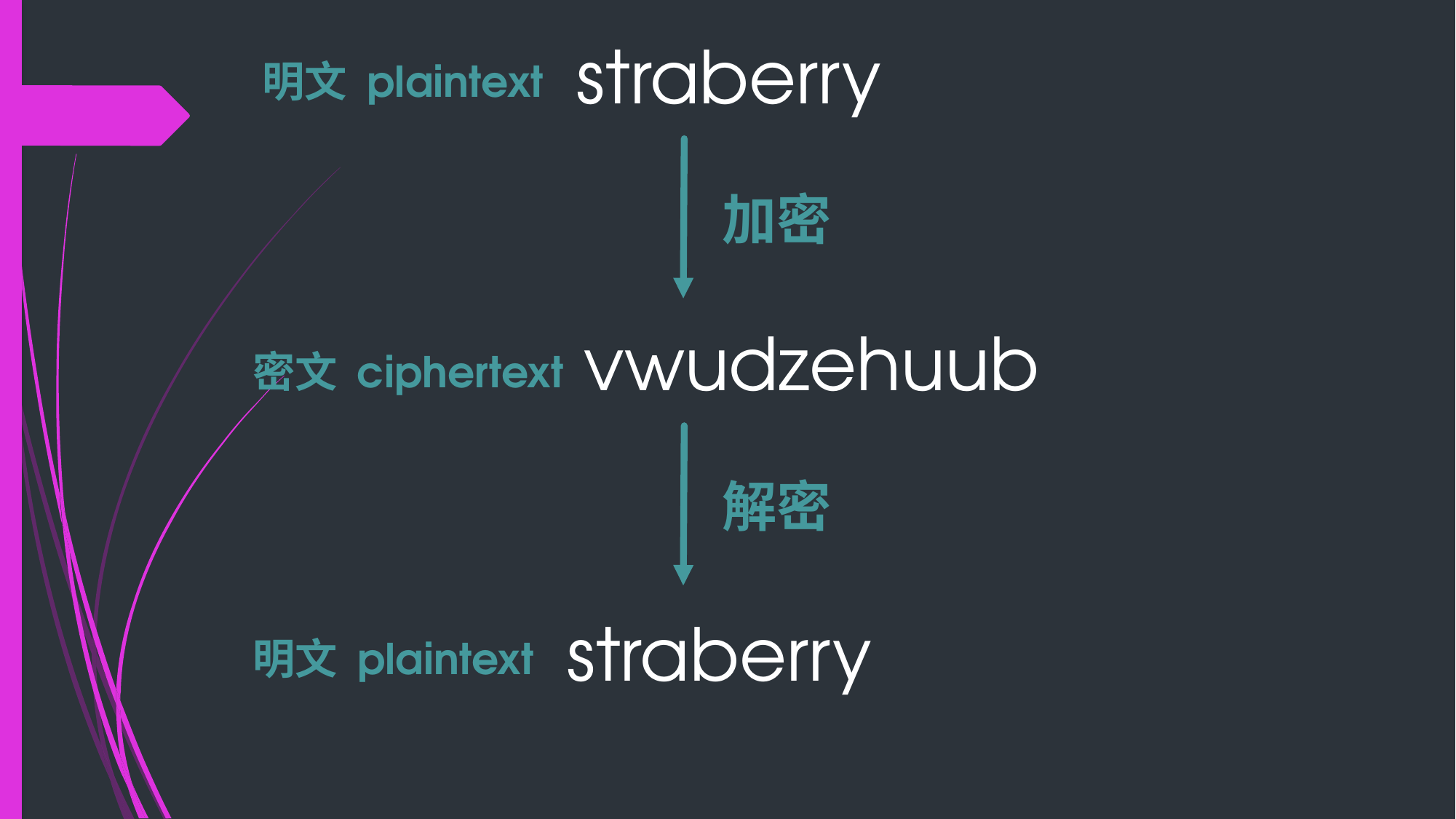

straberry
明文 plaintext
加密
vwudzehuub
密文 ciphertext
解密
straberry
明文 plaintext